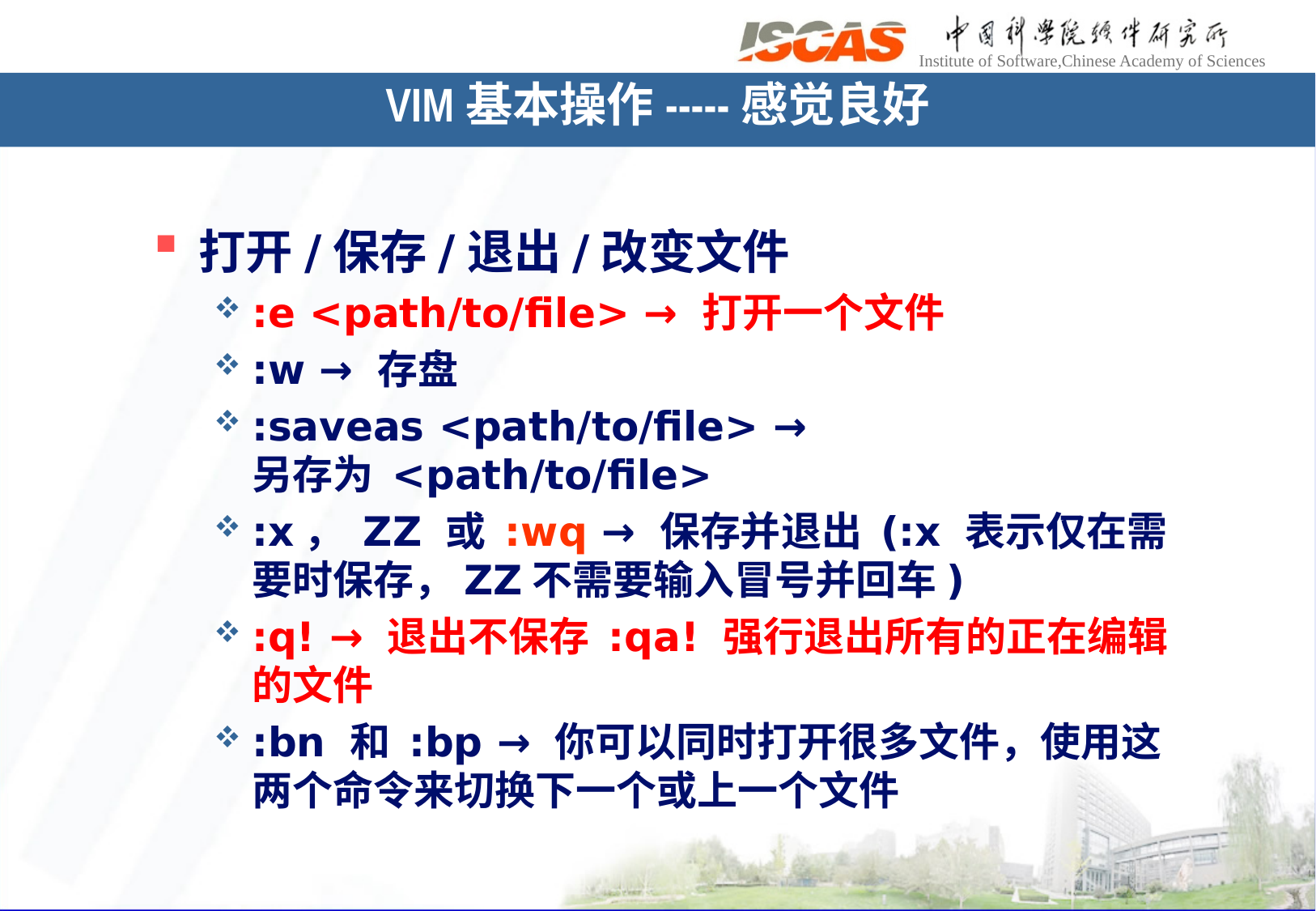

VIM基本操作-----感觉良好
打开/保存/退出/改变文件
:e <path/to/file> → 打开一个文件
:w → 存盘
:saveas <path/to/file> → 另存为 <path/to/file>
:x， ZZ 或 :wq → 保存并退出 (:x 表示仅在需要时保存，ZZ不需要输入冒号并回车)
:q! → 退出不保存 :qa! 强行退出所有的正在编辑的文件
:bn 和 :bp → 你可以同时打开很多文件，使用这两个命令来切换下一个或上一个文件